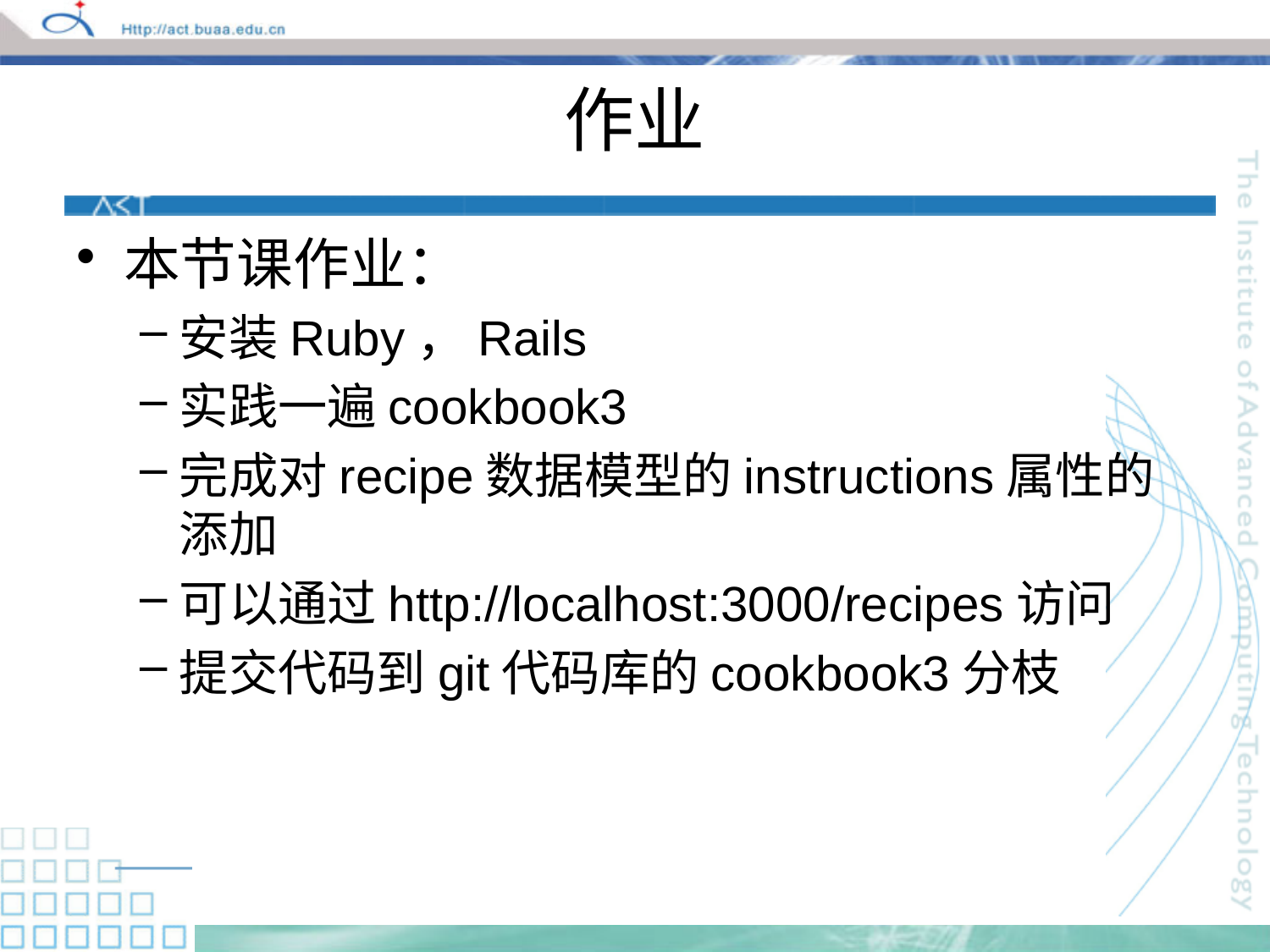

# 作业
本节课作业：
安装Ruby，Rails
实践一遍cookbook3
完成对recipe数据模型的instructions属性的添加
可以通过http://localhost:3000/recipes访问
提交代码到git代码库的cookbook3分枝